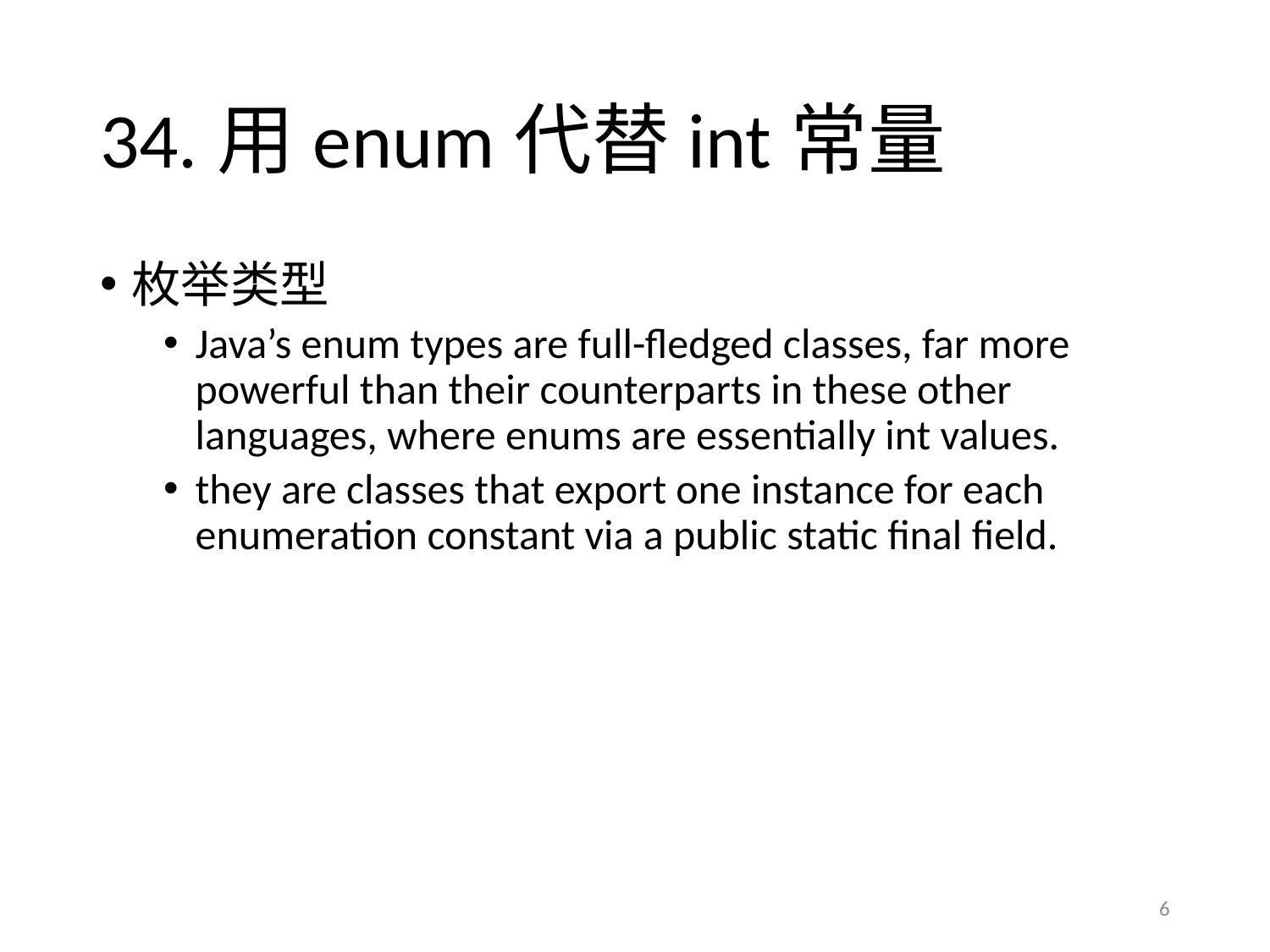

# 34.用enum代替int常量
枚举类型
Java’s enum types are full-fledged classes, far more powerful than their counterparts in these other languages, where enums are essentially int values.
they are classes that export one instance for each enumeration constant via a public static final field.
6